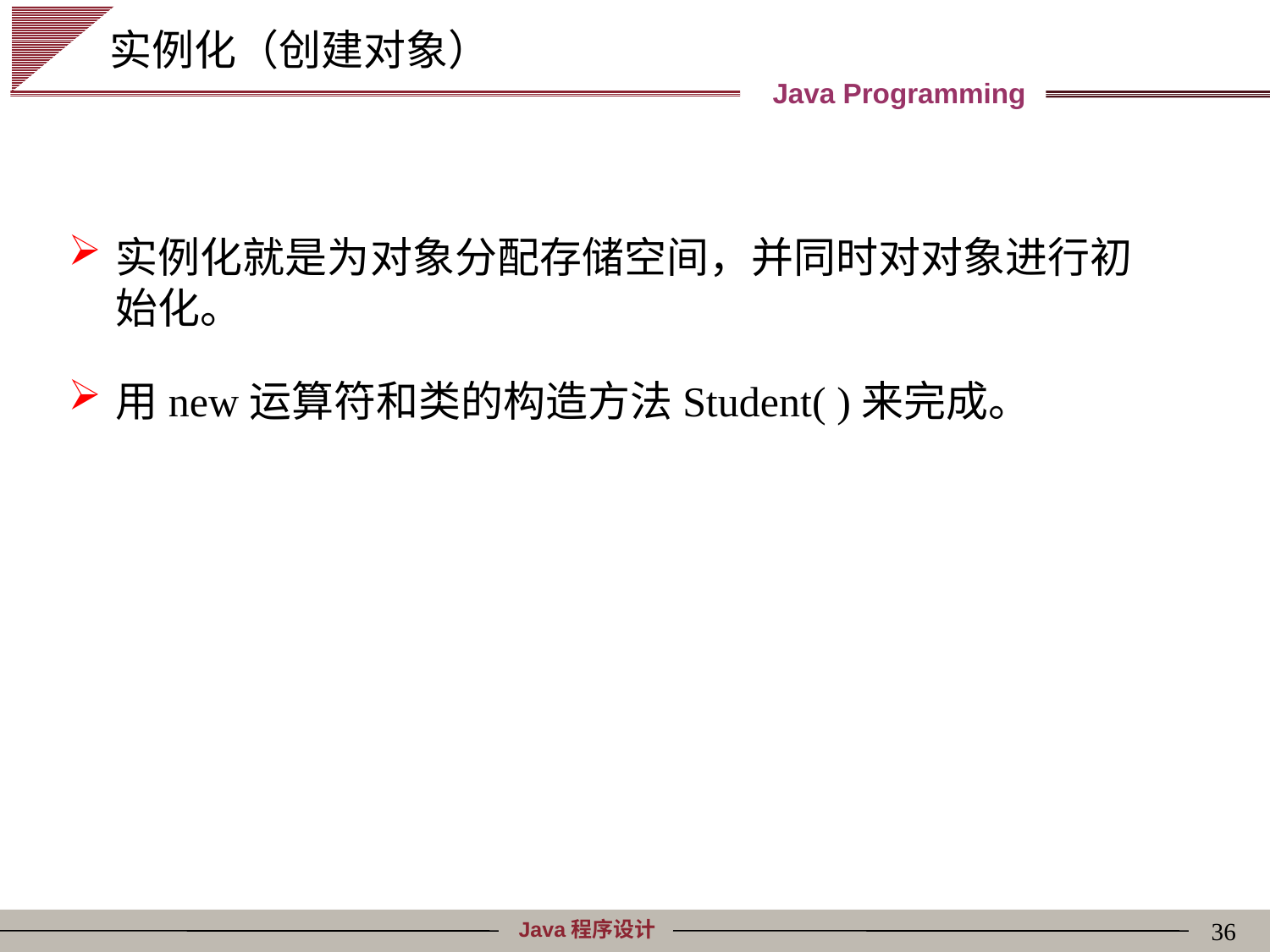

# 实例化（创建对象）
实例化就是为对象分配存储空间，并同时对对象进行初始化。

用new运算符和类的构造方法Student( )来完成。